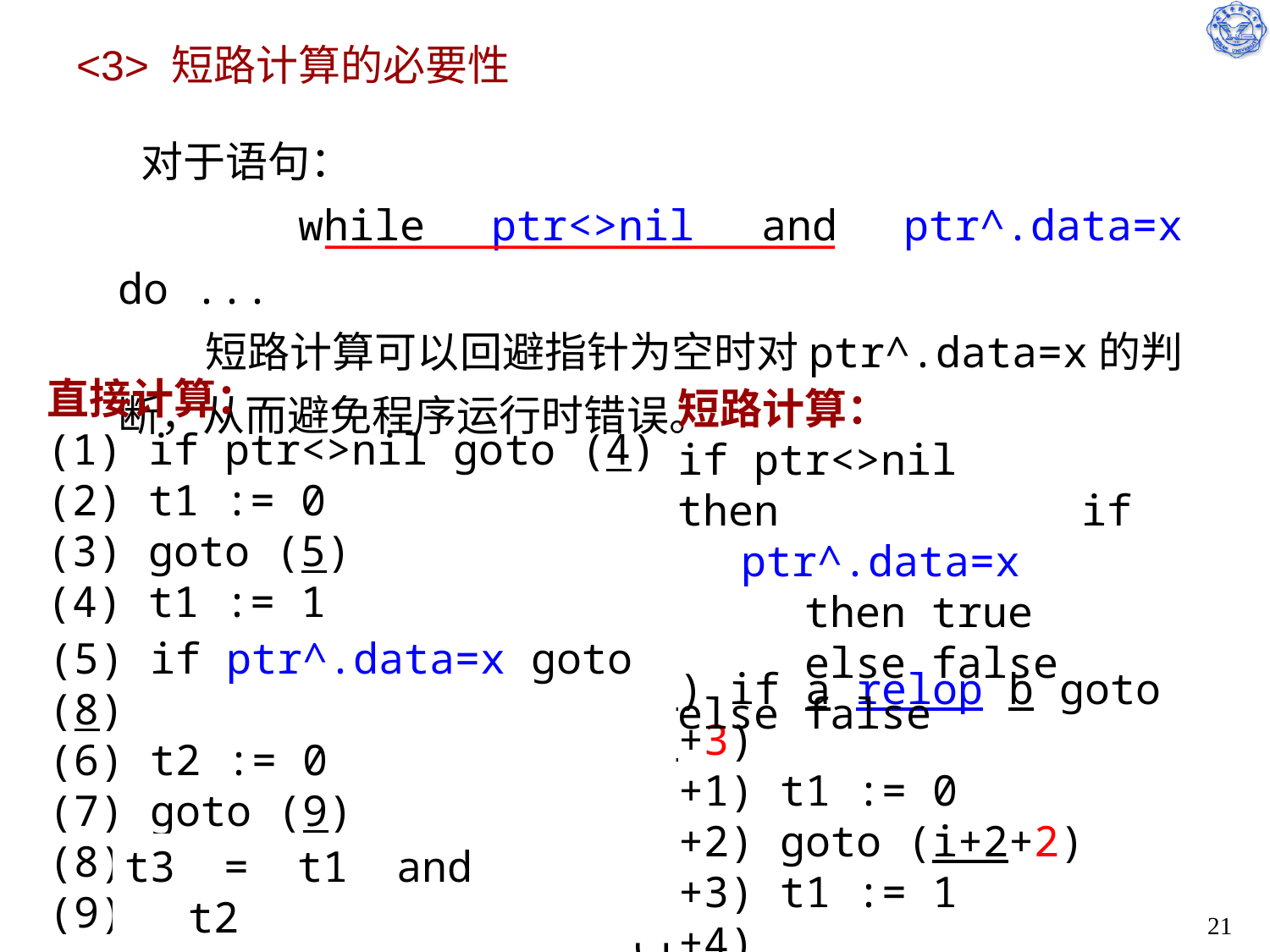

# <3> 短路计算的必要性
        对于语句：
	 while ptr<>nil and ptr^.data=x do ...
        短路计算可以回避指针为空时对ptr^.data=x的判断，从而避免程序运行时错误。

直接计算：
(1) if ptr<>nil goto (4)
(2) t1 := 0
(3) goto (5)
(4) t1 := 1
(5) ...
短路计算：
if ptr<>nil
then if ptr^.data=x
     then true
     else false
else false
(5) if ptr^.data=x goto (8)
(6) t2 := 0
(7) goto (9)
(8) t2 := 1
(9) …
(i) if a relop b goto (i+3)
(i+1) t1 := 0
(i+2) goto (i+2+2)
(i+3) t1 := 1
(i+4) ...
t3 = t1 and t2
21